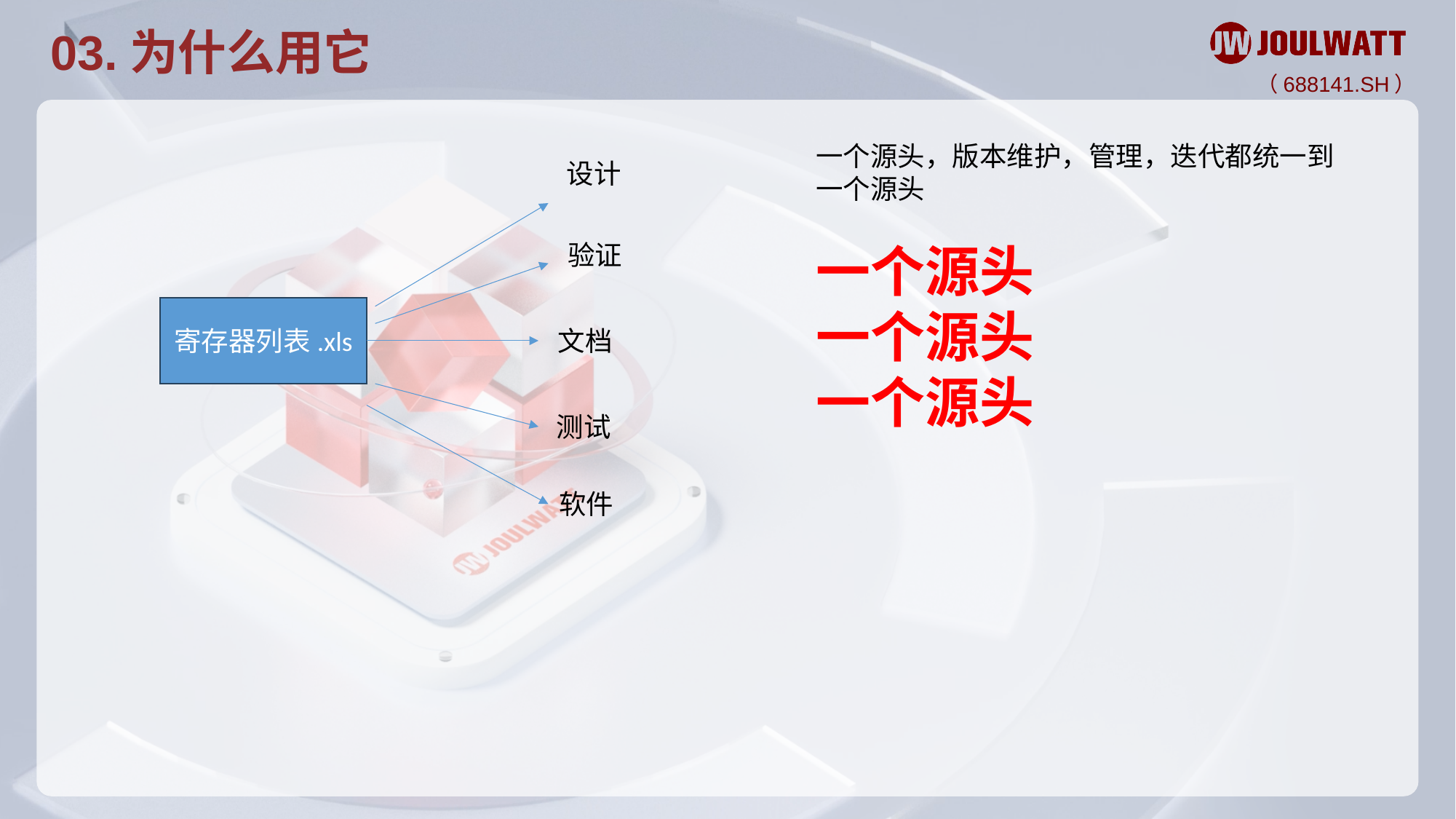

03.为什么用它
一个源头，版本维护，管理，迭代都统一到一个源头

一个源头
一个源头
一个源头
设计
验证
寄存器列表.xls
文档
测试
软件